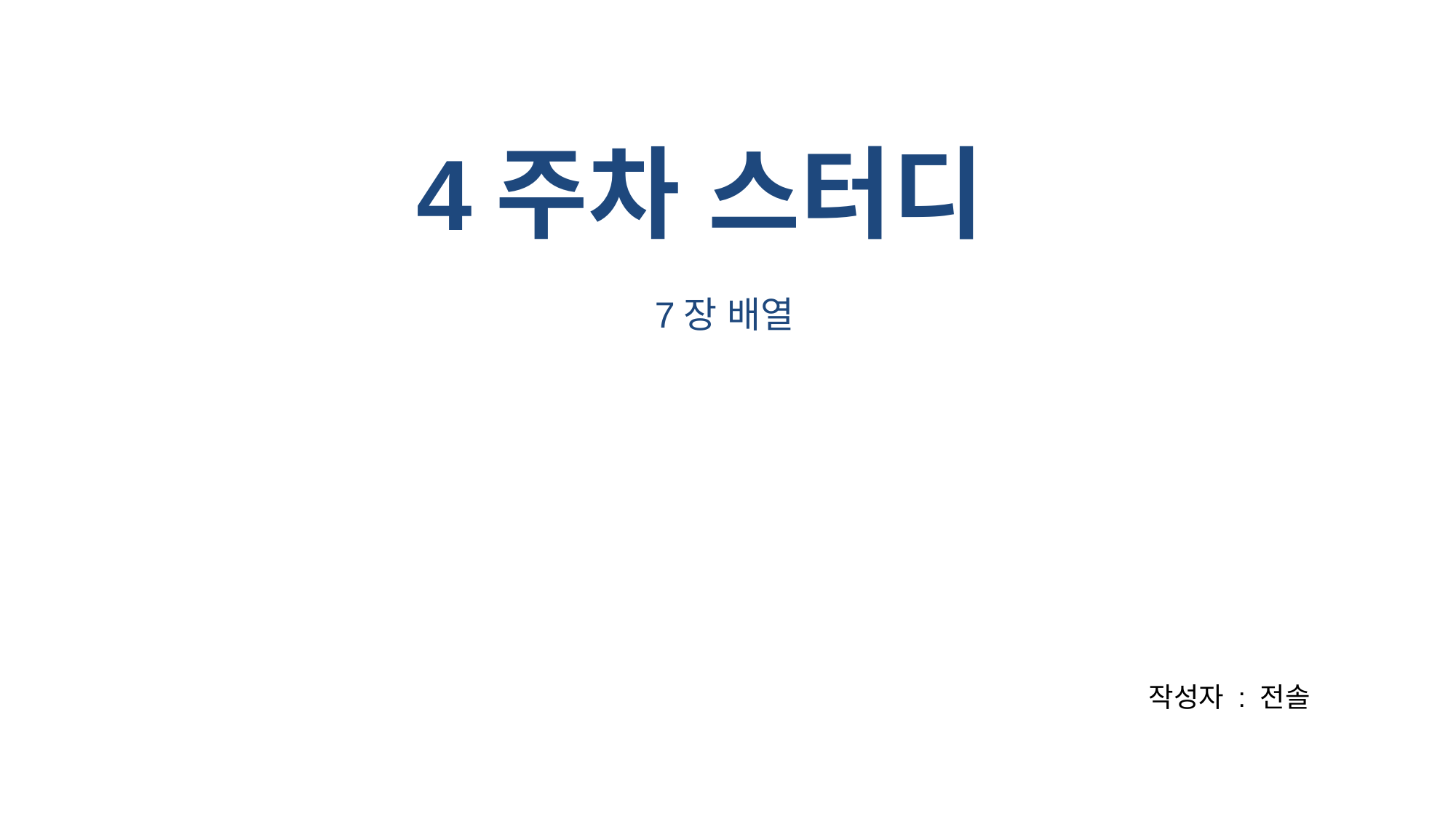

# 4주차 스터디
7장 배열
작성자 : 전솔